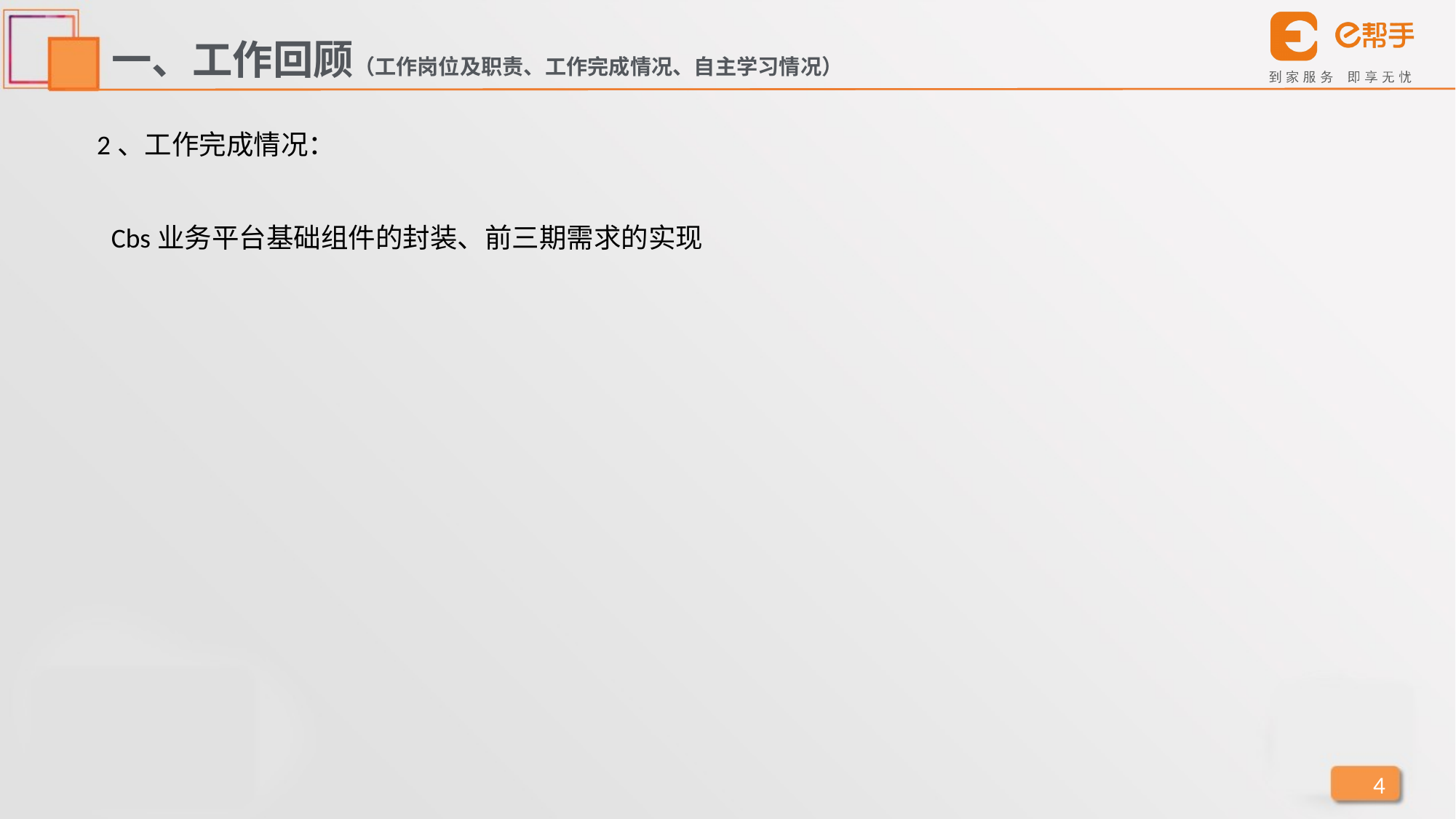

一、工作回顾（工作岗位及职责、工作完成情况、自主学习情况）
2、工作完成情况：
Cbs业务平台基础组件的封装、前三期需求的实现
4